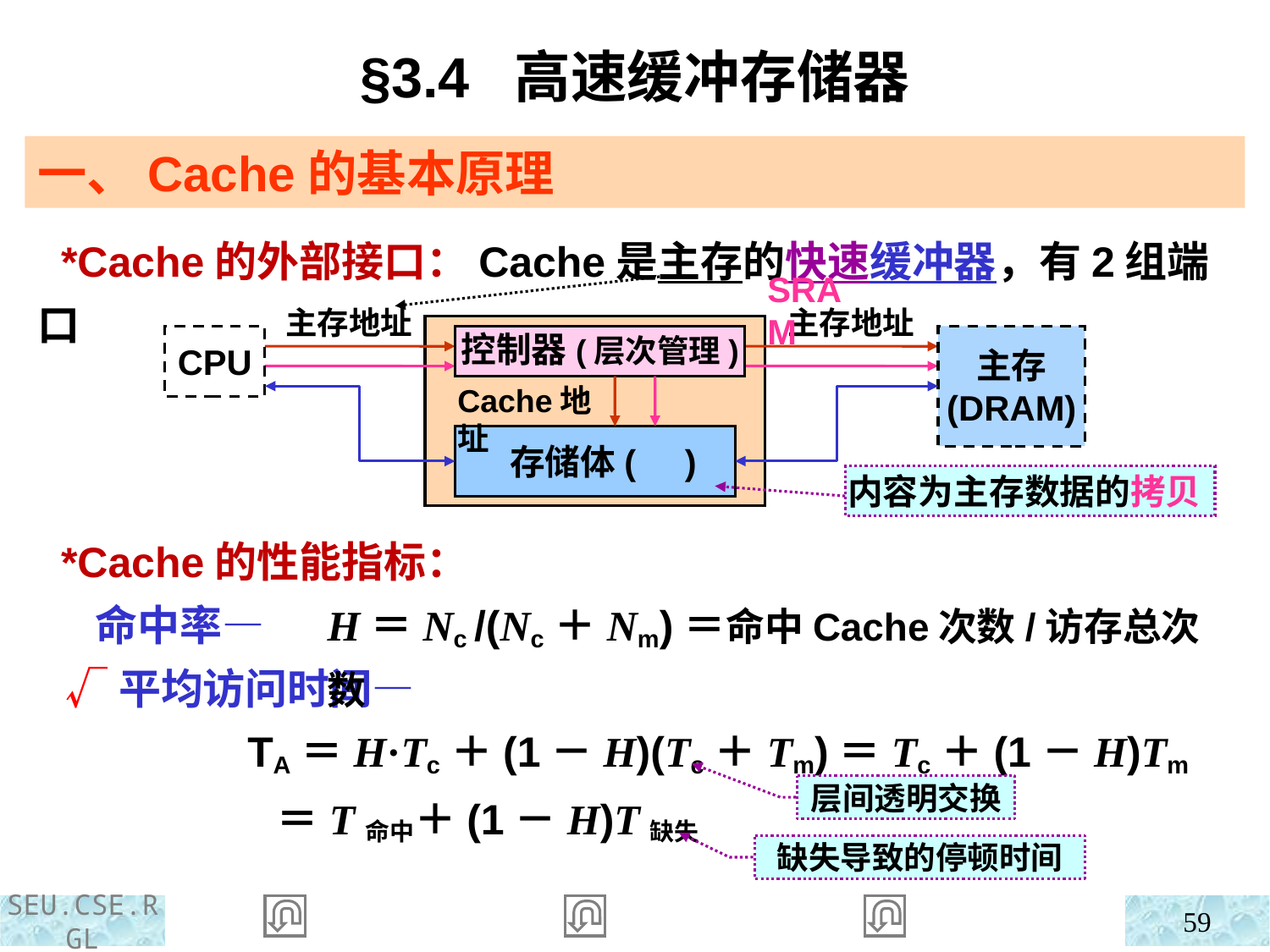

§3.4  高速缓冲存储器
一、Cache的基本原理
  *Cache的外部接口：Cache是主存的快速缓冲器，有2组端口
SRAM

主存地址

CPU
控制器(层次管理)
主存
(DRAM)

Cache地址
 存储体(     )
主存地址
内容为主存数据的拷贝

  *Cache的性能指标：
     命中率—
   √平均访问时间—
H＝Nc /(Nc＋Nm)＝命中Cache次数/访存总次数
TA＝H·Tc＋(1－H)(Tc＋Tm)＝Tc＋(1－H)Tm
  ＝T命中＋(1－H)T缺失
层间透明交换
缺失导致的停顿时间

59